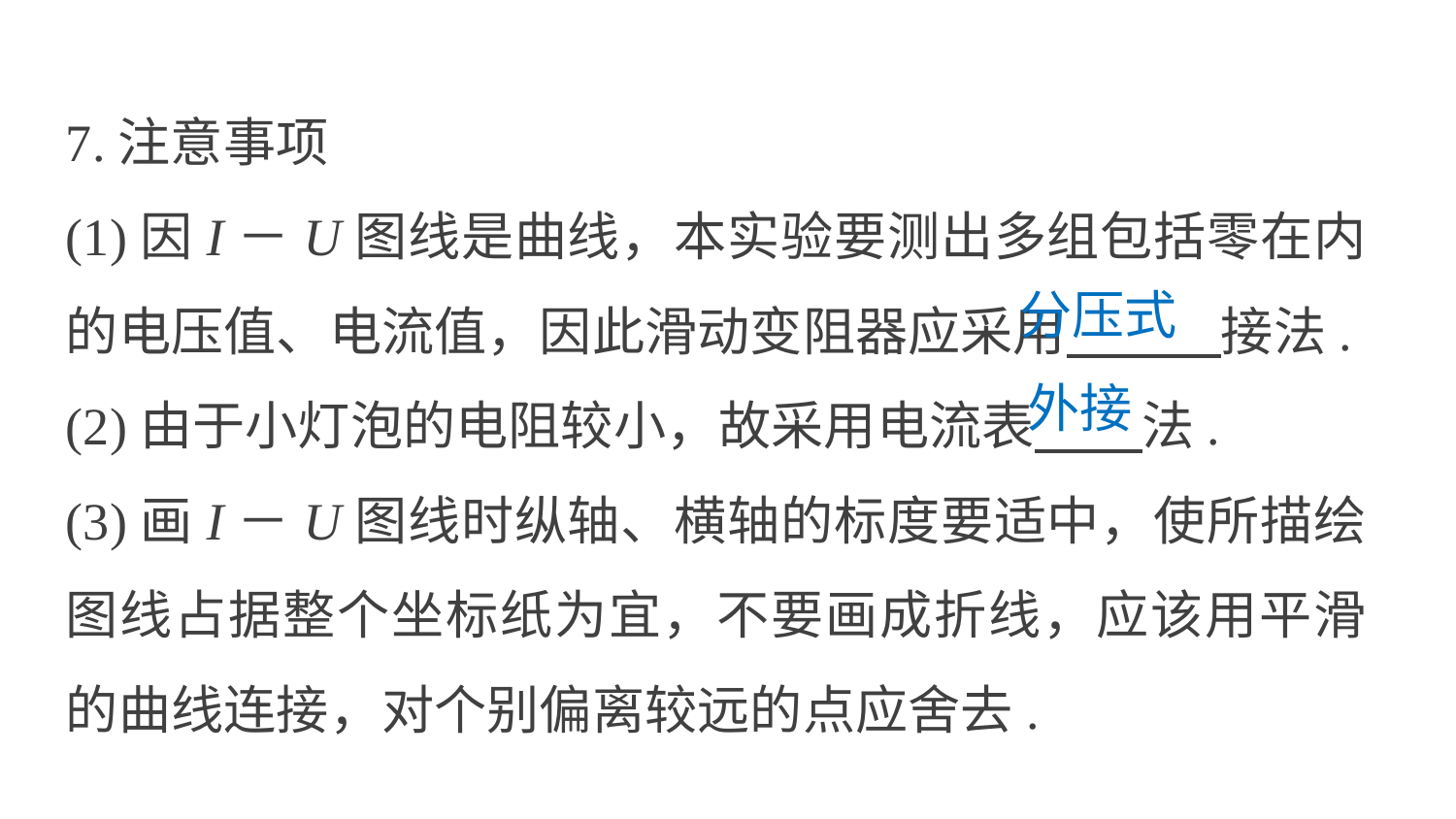

7.注意事项
(1)因I－U图线是曲线，本实验要测出多组包括零在内的电压值、电流值，因此滑动变阻器应采用             接法.
(2)由于小灯泡的电阻较小，故采用电流表         法.
(3)画I－U图线时纵轴、横轴的标度要适中，使所描绘图线占据整个坐标纸为宜，不要画成折线，应该用平滑的曲线连接，对个别偏离较远的点应舍去.
分压式
外接